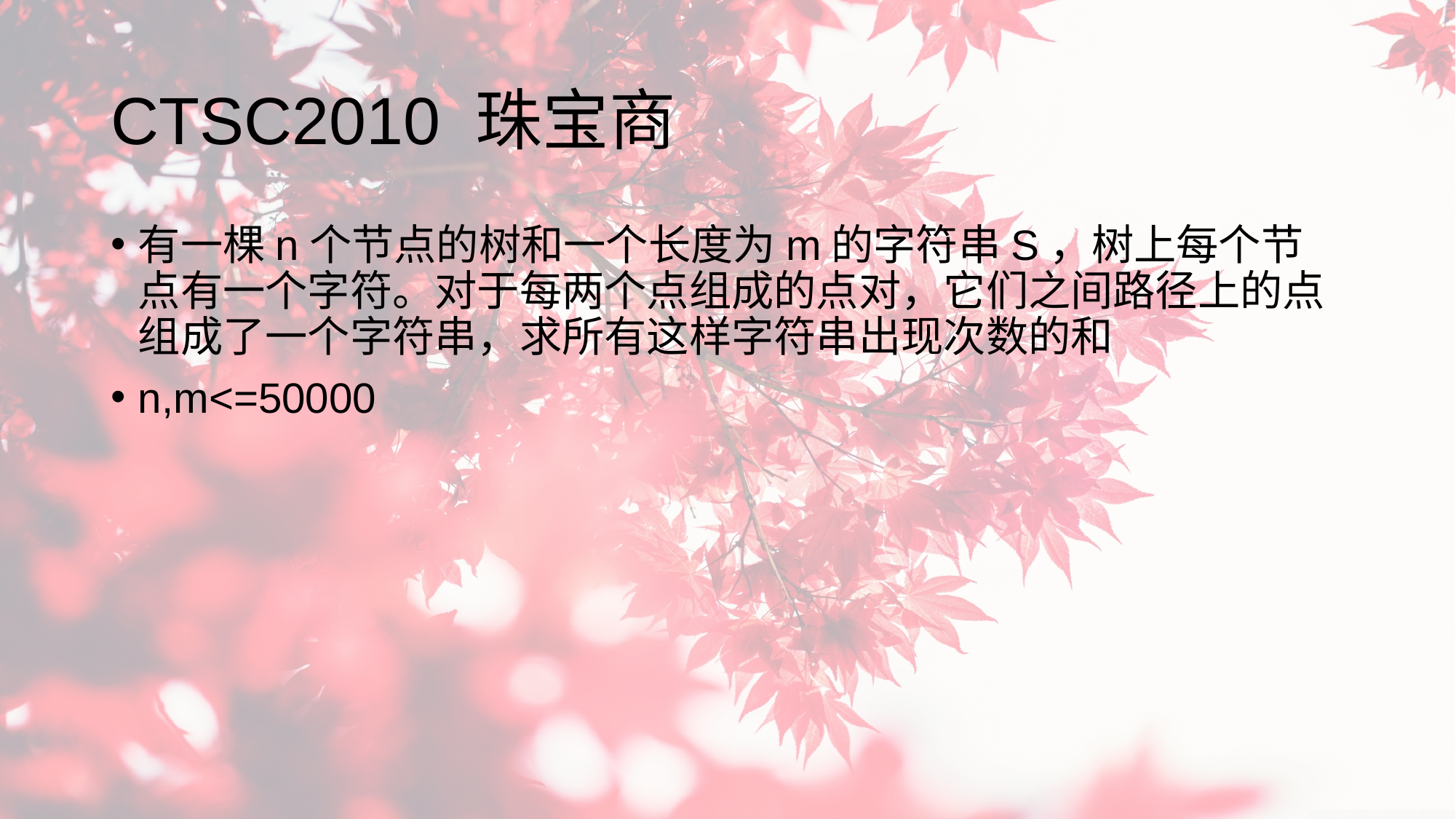

# CTSC2010 珠宝商
有一棵n个节点的树和一个长度为m的字符串S，树上每个节点有一个字符。对于每两个点组成的点对，它们之间路径上的点组成了一个字符串，求所有这样字符串出现次数的和
n,m<=50000